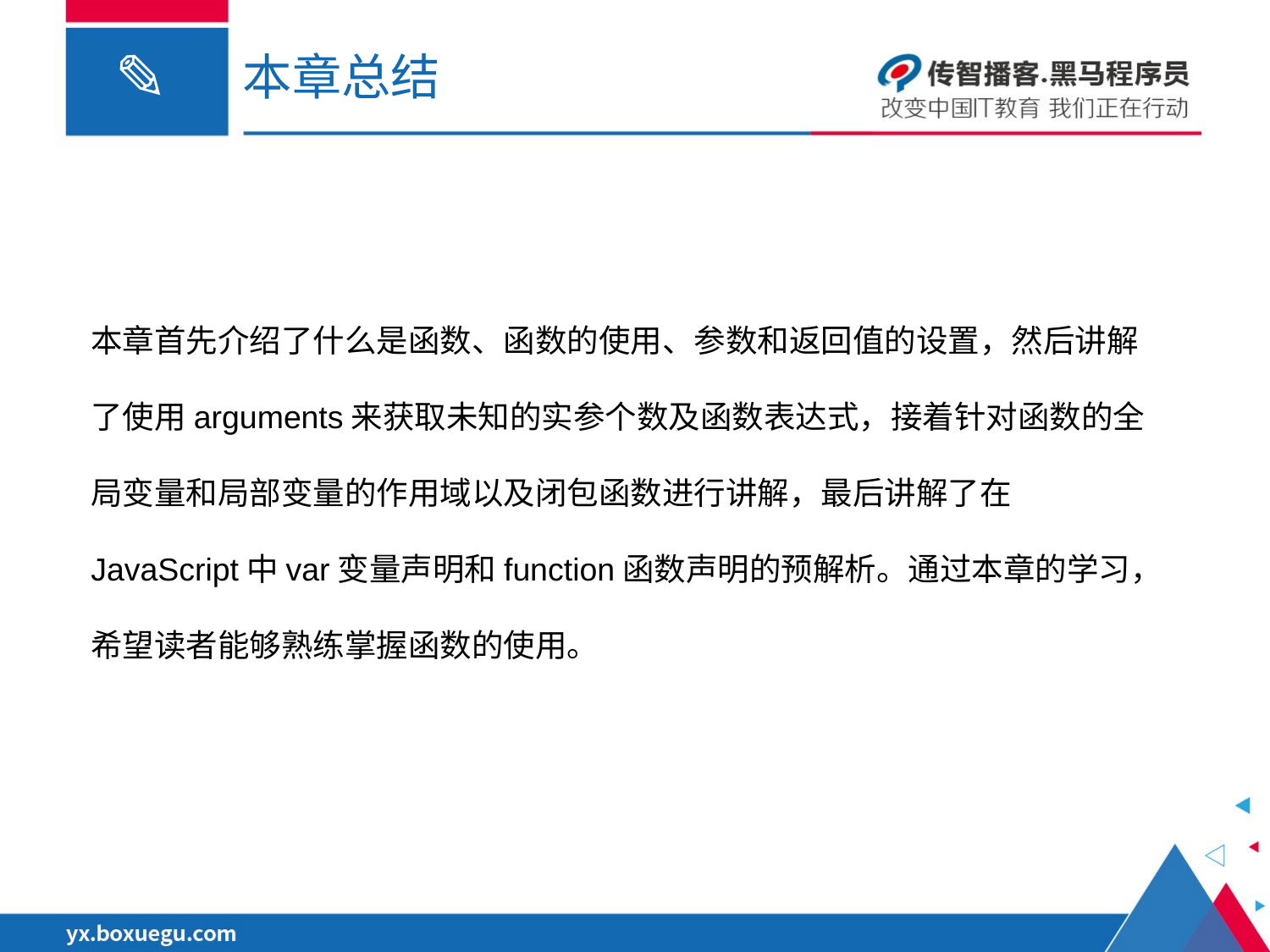

# 本章总结
本章首先介绍了什么是函数、函数的使用、参数和返回值的设置，然后讲解了使用arguments来获取未知的实参个数及函数表达式，接着针对函数的全局变量和局部变量的作用域以及闭包函数进行讲解，最后讲解了在JavaScript中var变量声明和function函数声明的预解析。通过本章的学习，希望读者能够熟练掌握函数的使用。